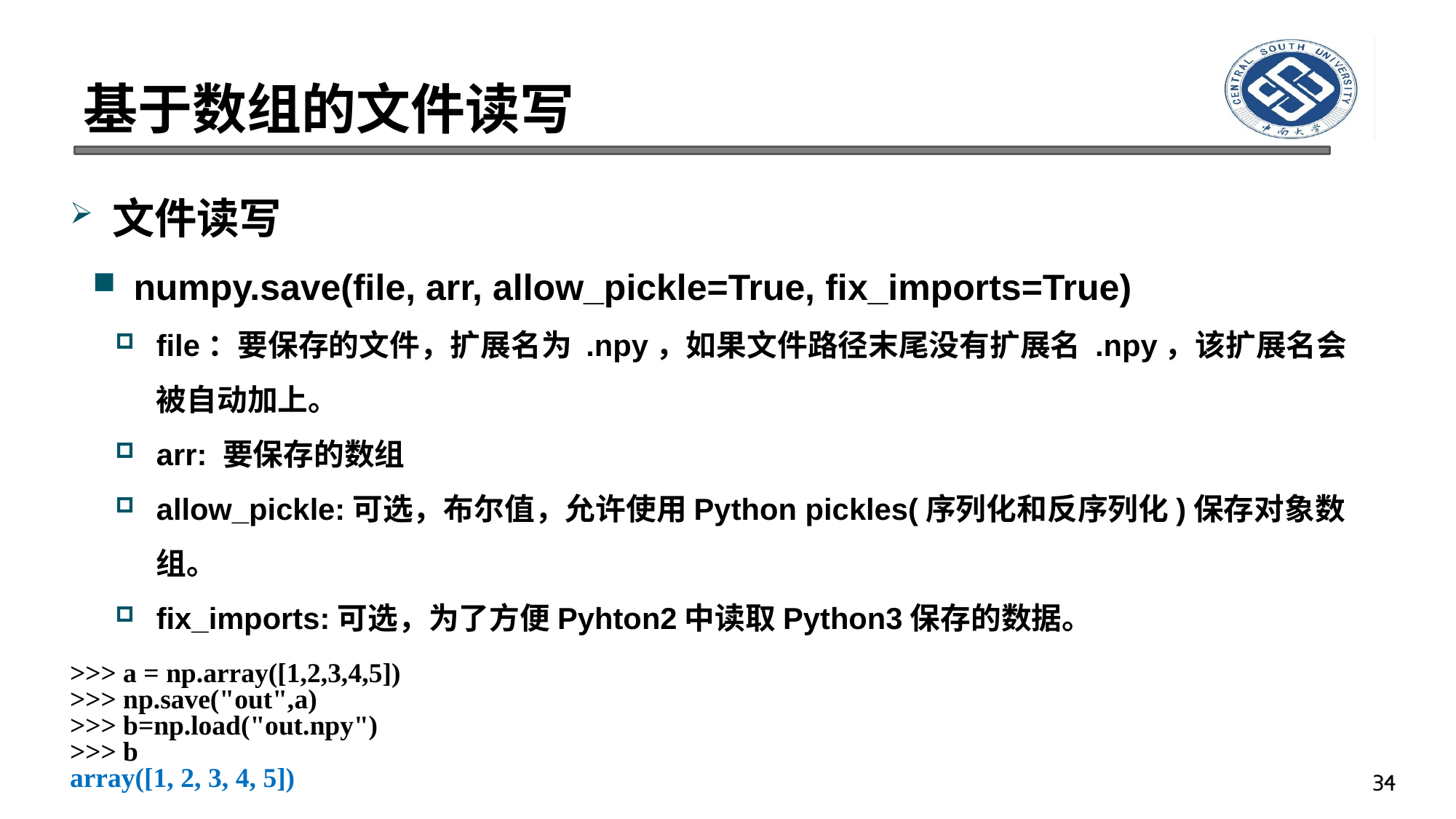

# 基于数组的文件读写
文件读写
numpy.save(file, arr, allow_pickle=True, fix_imports=True)
file：要保存的文件，扩展名为 .npy，如果文件路径末尾没有扩展名 .npy，该扩展名会被自动加上。
arr: 要保存的数组
allow_pickle:可选，布尔值，允许使用Python pickles(序列化和反序列化)保存对象数组。
fix_imports:可选，为了方便Pyhton2中读取Python3保存的数据。

>>> a = np.array([1,2,3,4,5])
>>> np.save("out",a)
>>> b=np.load("out.npy")
>>> b
array([1, 2, 3, 4, 5])
34